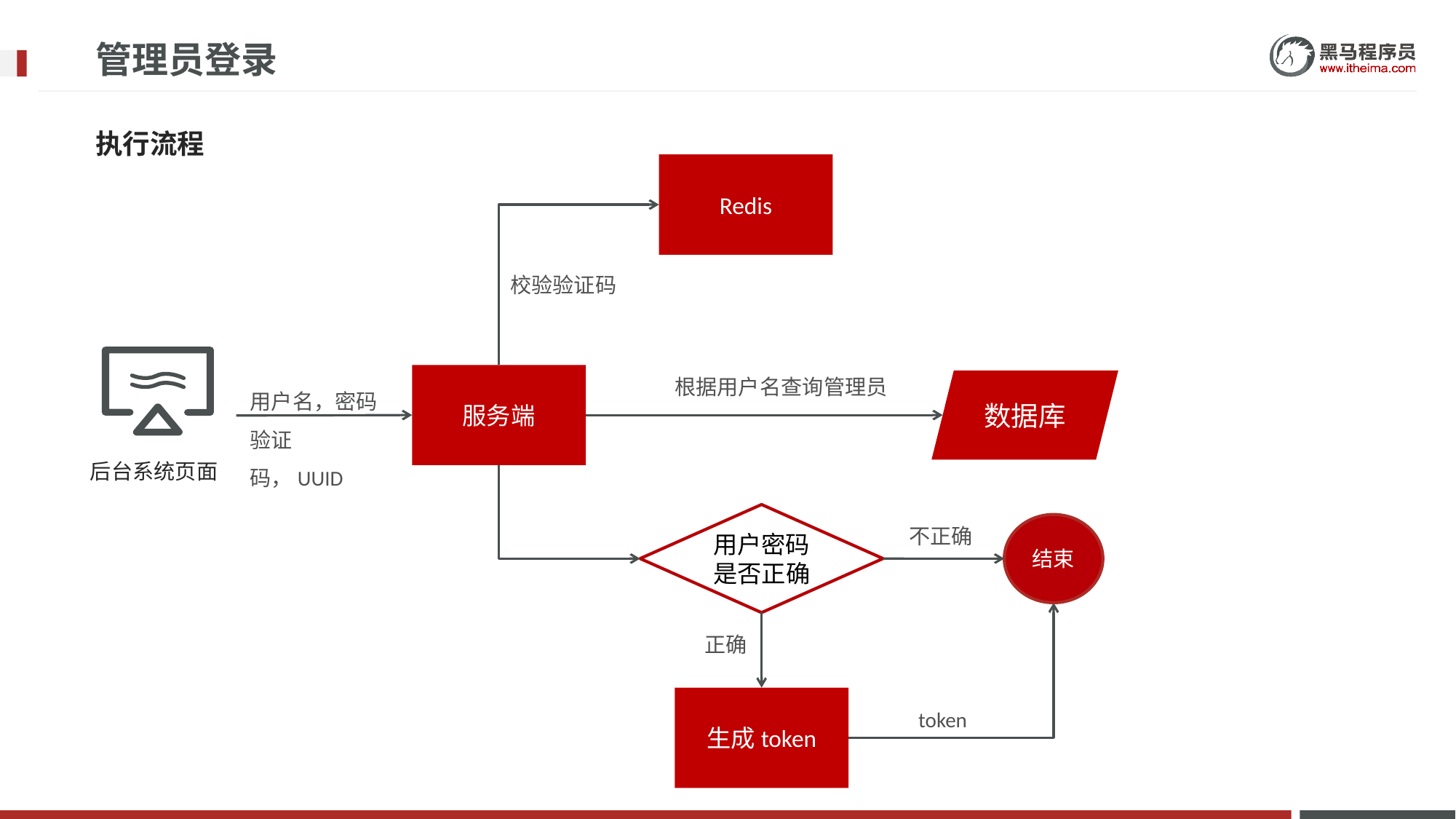

# 管理员登录
执行流程
Redis
校验验证码

后台系统页面
服务端
根据用户名查询管理员
用户名，密码
验证码，UUID
数据库
用户密码是否正确
结束
不正确
正确
生成token
token